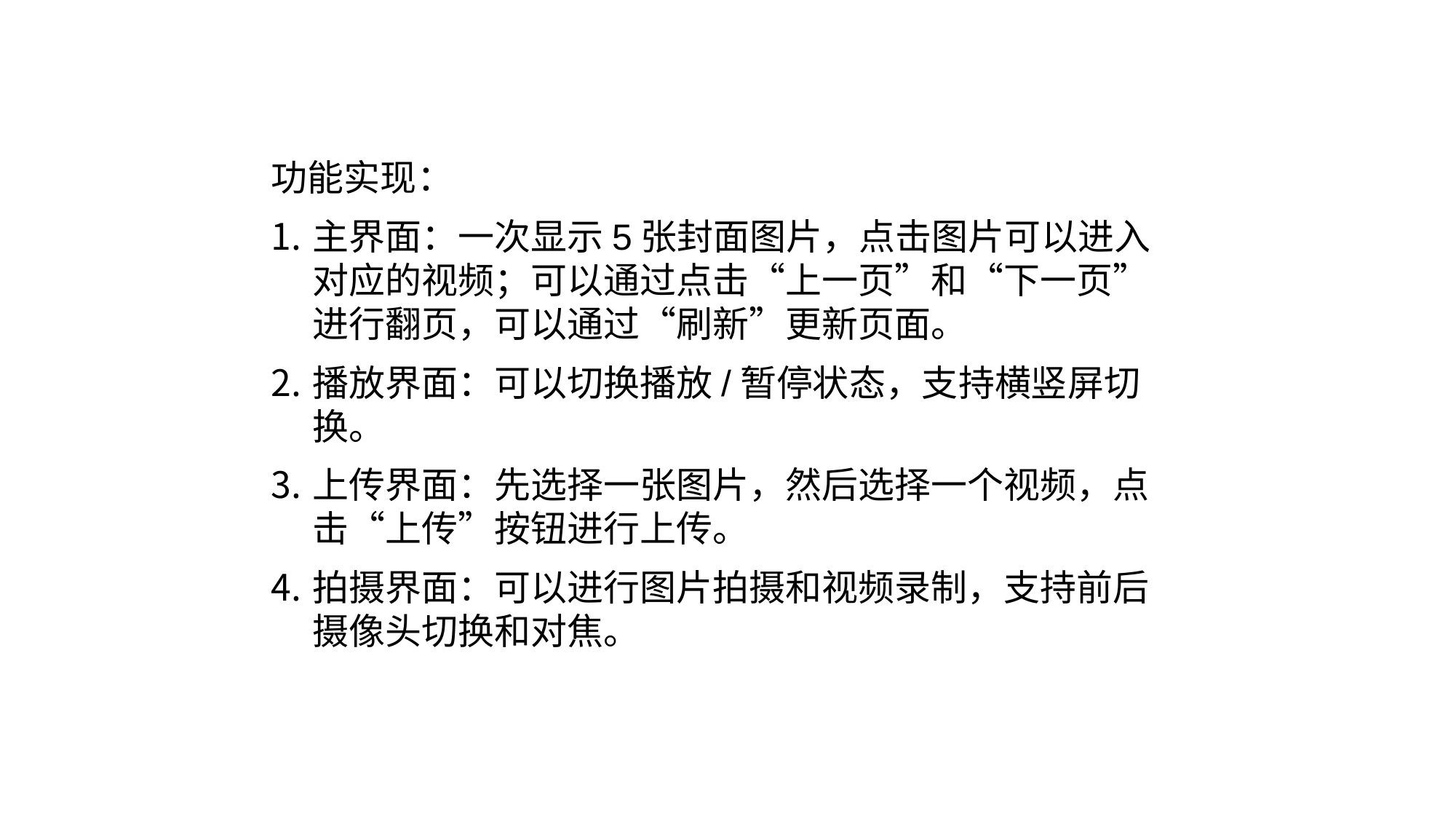

功能实现：
主界面：一次显示5张封面图片，点击图片可以进入对应的视频；可以通过点击“上一页”和“下一页”进行翻页，可以通过“刷新”更新页面。
播放界面：可以切换播放/暂停状态，支持横竖屏切换。
上传界面：先选择一张图片，然后选择一个视频，点击“上传”按钮进行上传。
拍摄界面：可以进行图片拍摄和视频录制，支持前后摄像头切换和对焦。